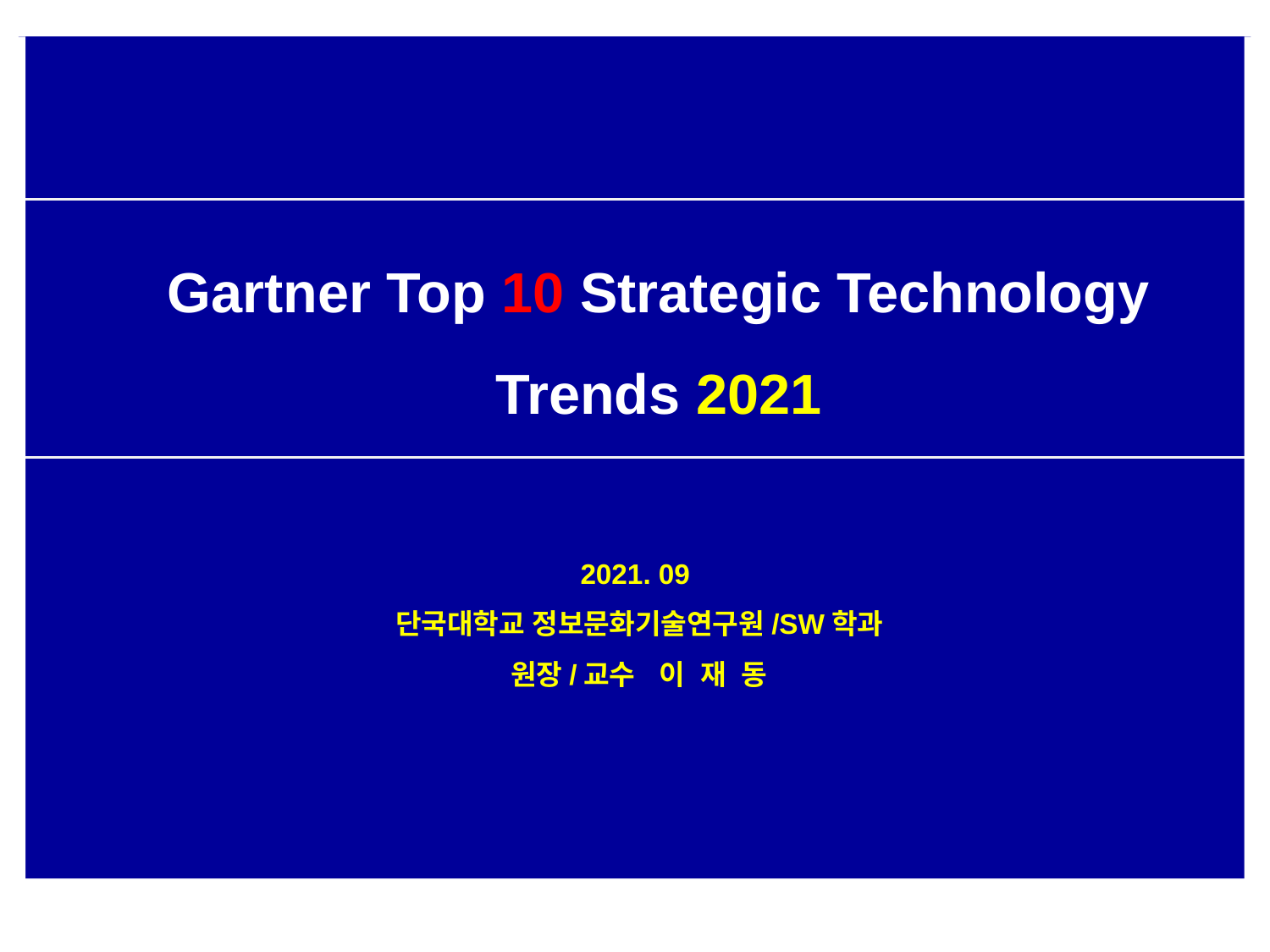

Gartner Top 10 Strategic Technology Trends 2021
2021. 09
단국대학교 정보문화기술연구원/SW학과
원장/교수   이  재  동